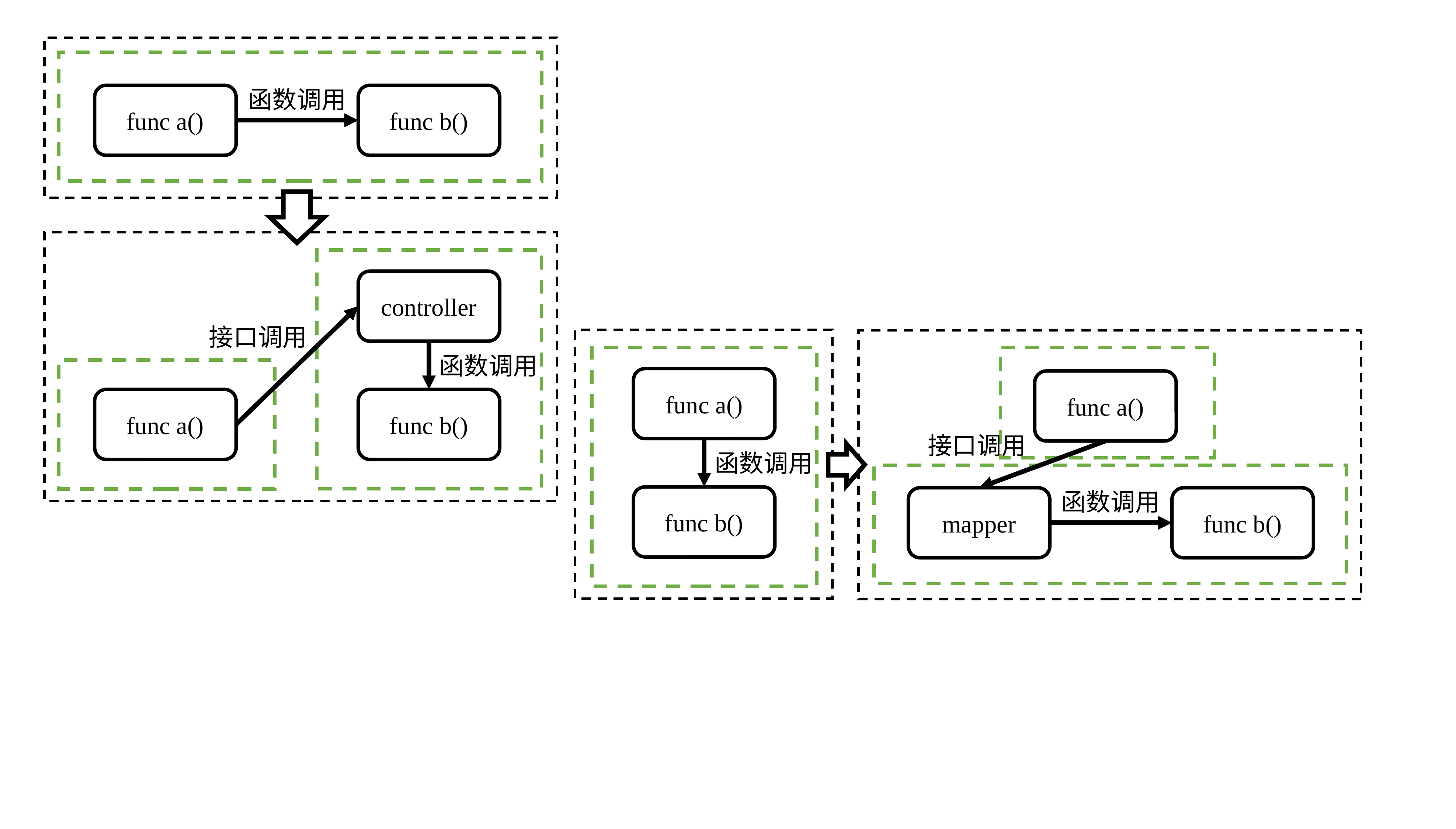

函数调用
func a()
func b()

controller
接口调用
函数调用

func a()
func b()

func a()
func a()
接口调用
函数调用

函数调用
func b()
mapper
func b()